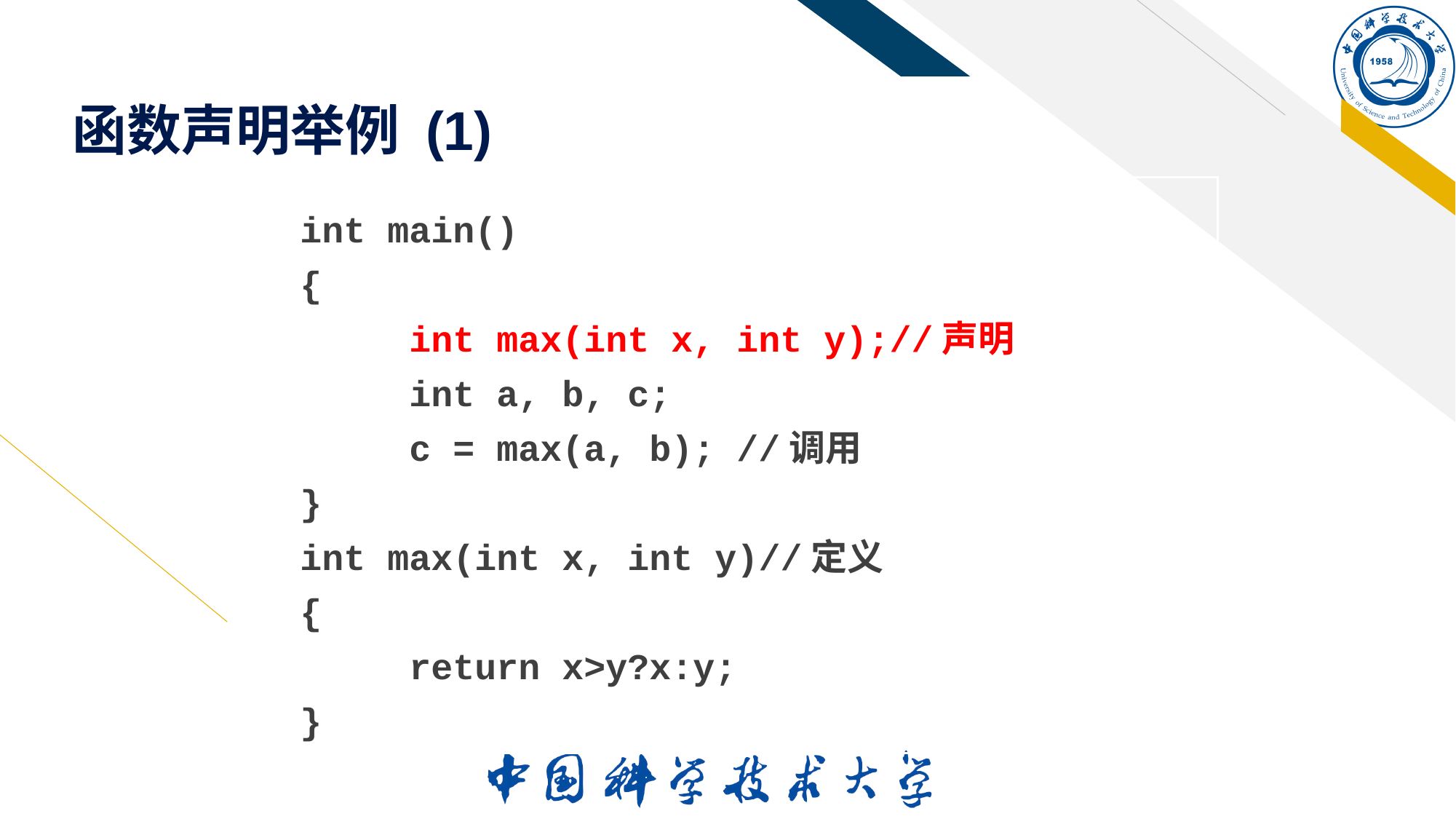

# 函数声明举例 (1)
int main()
{
   	int max(int x, int y);//声明
	int a, b, c;
	c = max(a, b); //调用
}
int max(int x, int y)//定义
{
	return x>y?x:y;
}